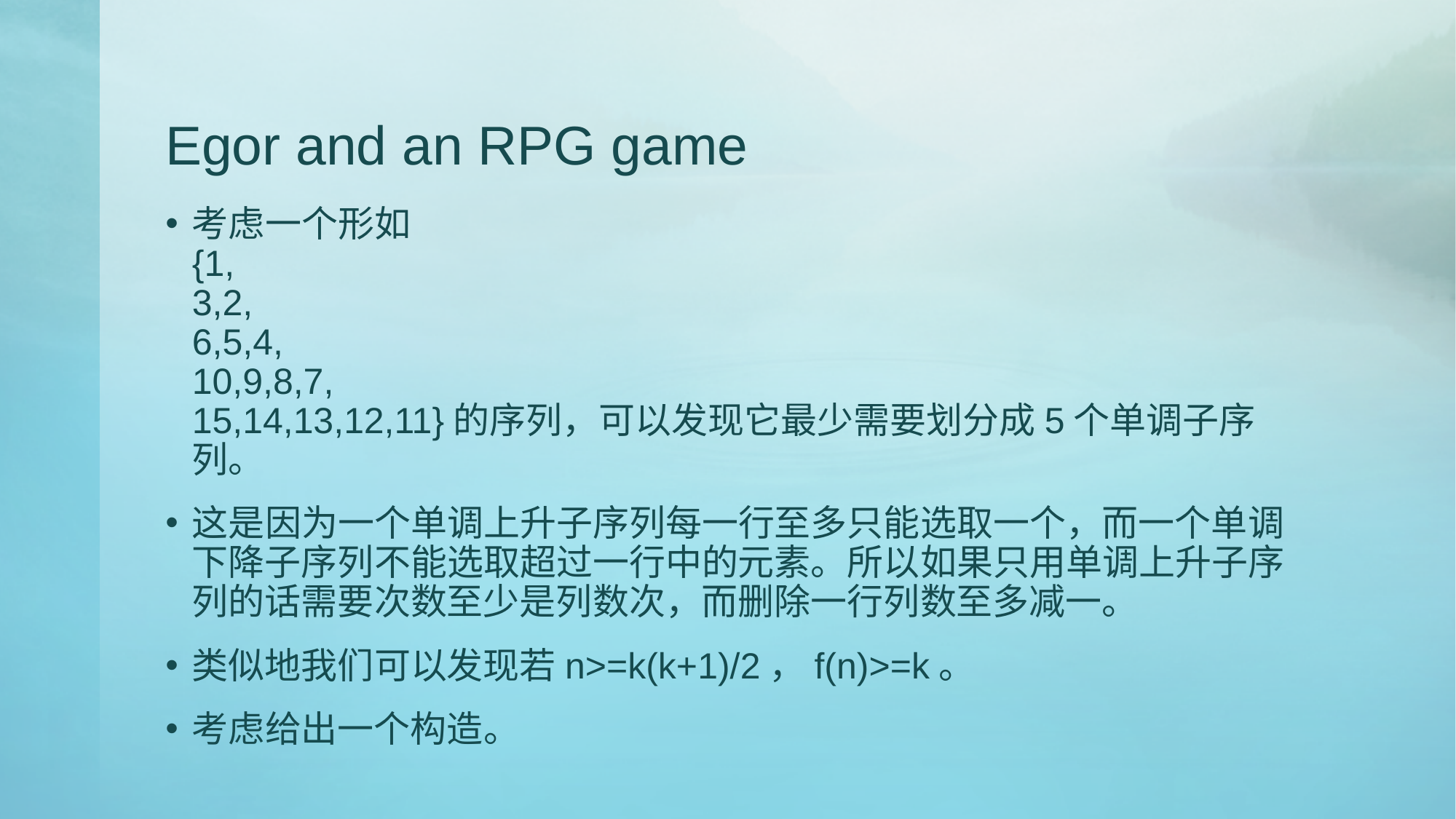

# Egor and an RPG game
考虑一个形如
{1,
3,2,
6,5,4,
10,9,8,7,
15,14,13,12,11}的序列，可以发现它最少需要划分成5个单调子序列。
这是因为一个单调上升子序列每一行至多只能选取一个，而一个单调下降子序列不能选取超过一行中的元素。所以如果只用单调上升子序列的话需要次数至少是列数次，而删除一行列数至多减一。
类似地我们可以发现若n>=k(k+1)/2，f(n)>=k。
考虑给出一个构造。